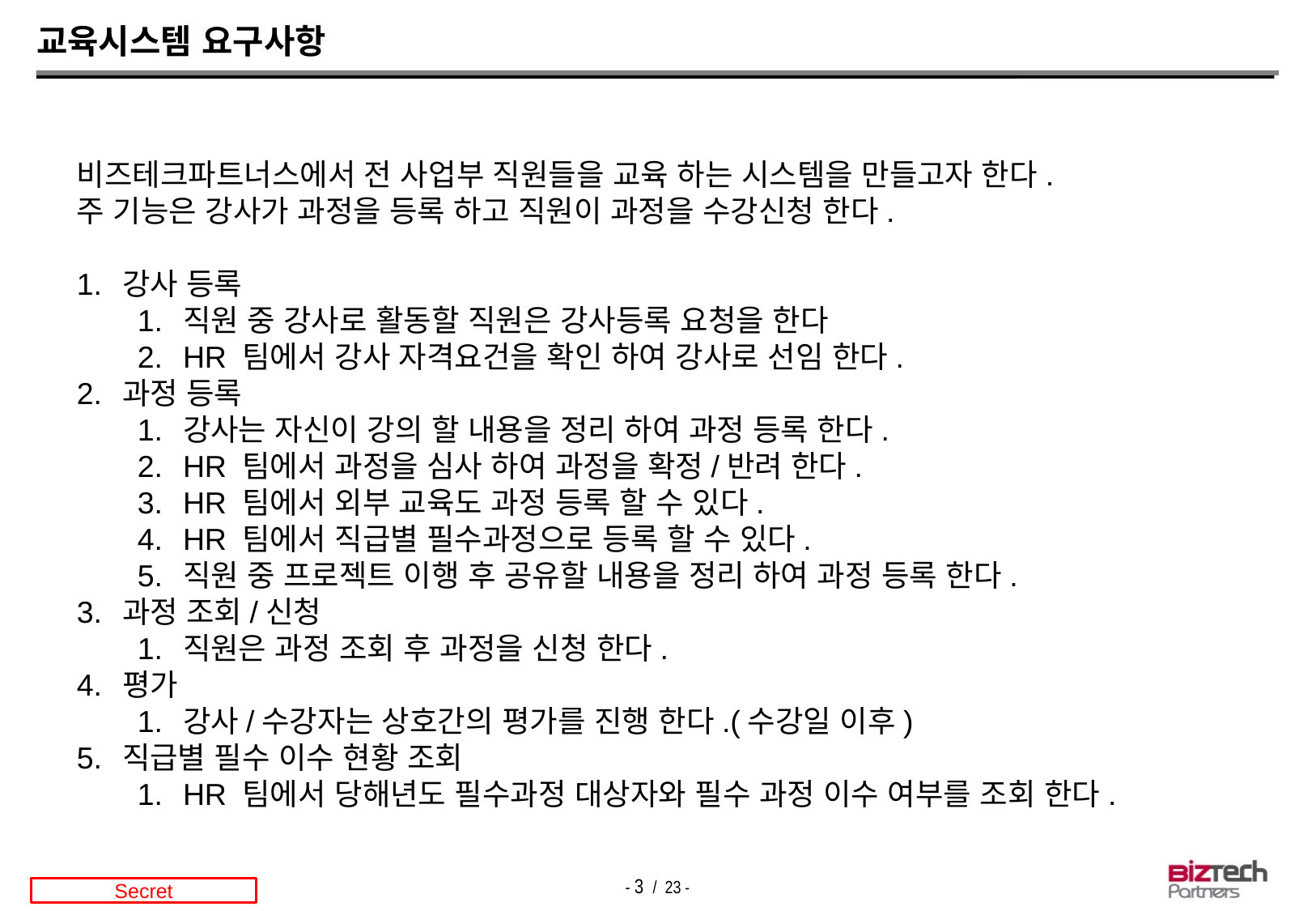

# 교육시스템 요구사항
비즈테크파트너스에서 전 사업부 직원들을 교육 하는 시스템을 만들고자 한다.
주 기능은 강사가 과정을 등록 하고 직원이 과정을 수강신청 한다.

강사 등록
직원 중 강사로 활동할 직원은 강사등록 요청을 한다
HR 팀에서 강사 자격요건을 확인 하여 강사로 선임 한다.
과정 등록
강사는 자신이 강의 할 내용을 정리 하여 과정 등록 한다.
HR 팀에서 과정을 심사 하여 과정을 확정/반려 한다.
HR 팀에서 외부 교육도 과정 등록 할 수 있다.
HR 팀에서 직급별 필수과정으로 등록 할 수 있다.
직원 중 프로젝트 이행 후 공유할 내용을 정리 하여 과정 등록 한다.
과정 조회/신청
직원은 과정 조회 후 과정을 신청 한다.
평가
강사/수강자는 상호간의 평가를 진행 한다.(수강일 이후)
직급별 필수 이수 현황 조회
HR 팀에서 당해년도 필수과정 대상자와 필수 과정 이수 여부를 조회 한다.